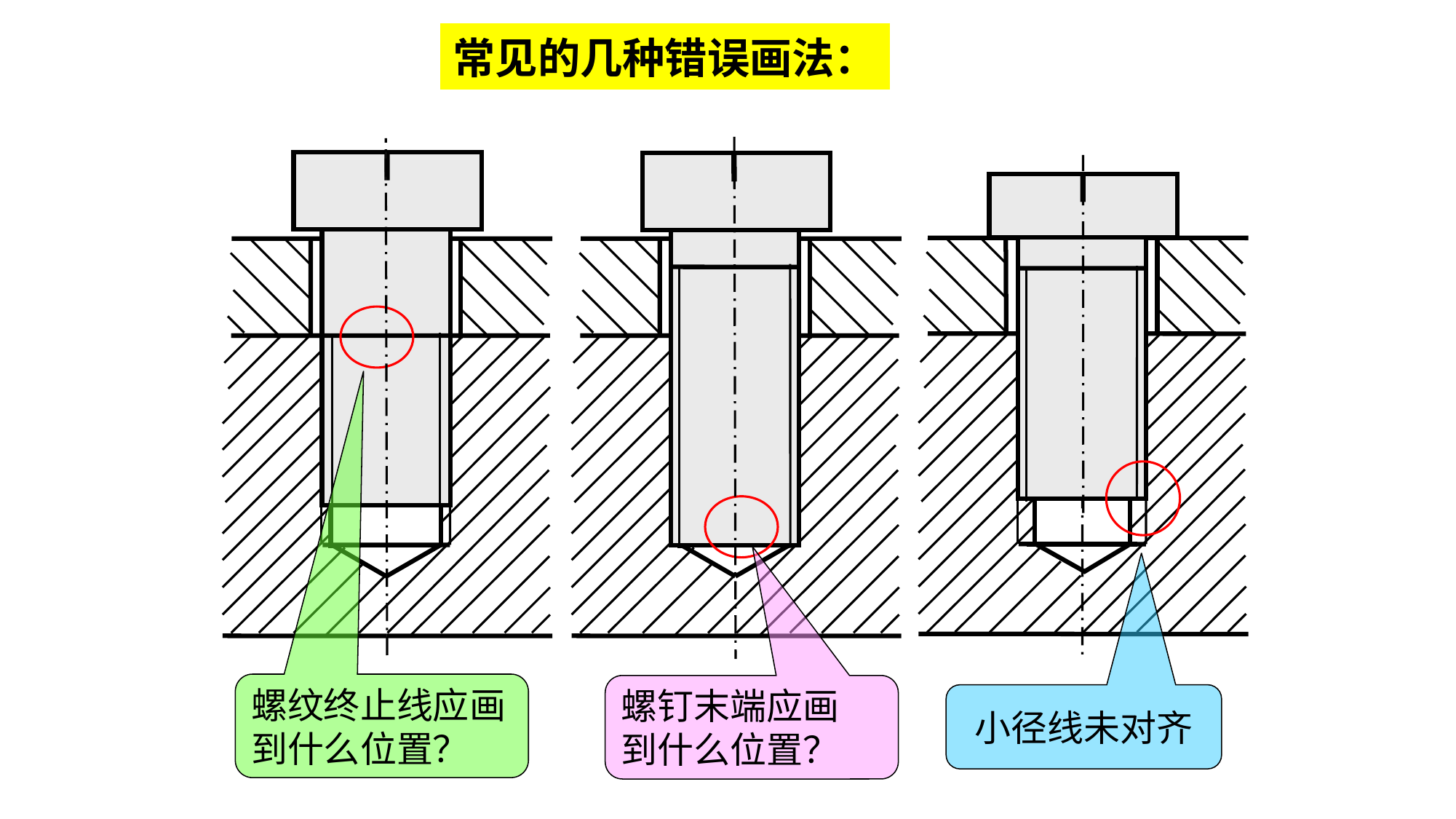

常见的几种错误画法：

螺纹终止线应画
到什么位置？
螺钉末端应画
到什么位置？
小径线未对齐